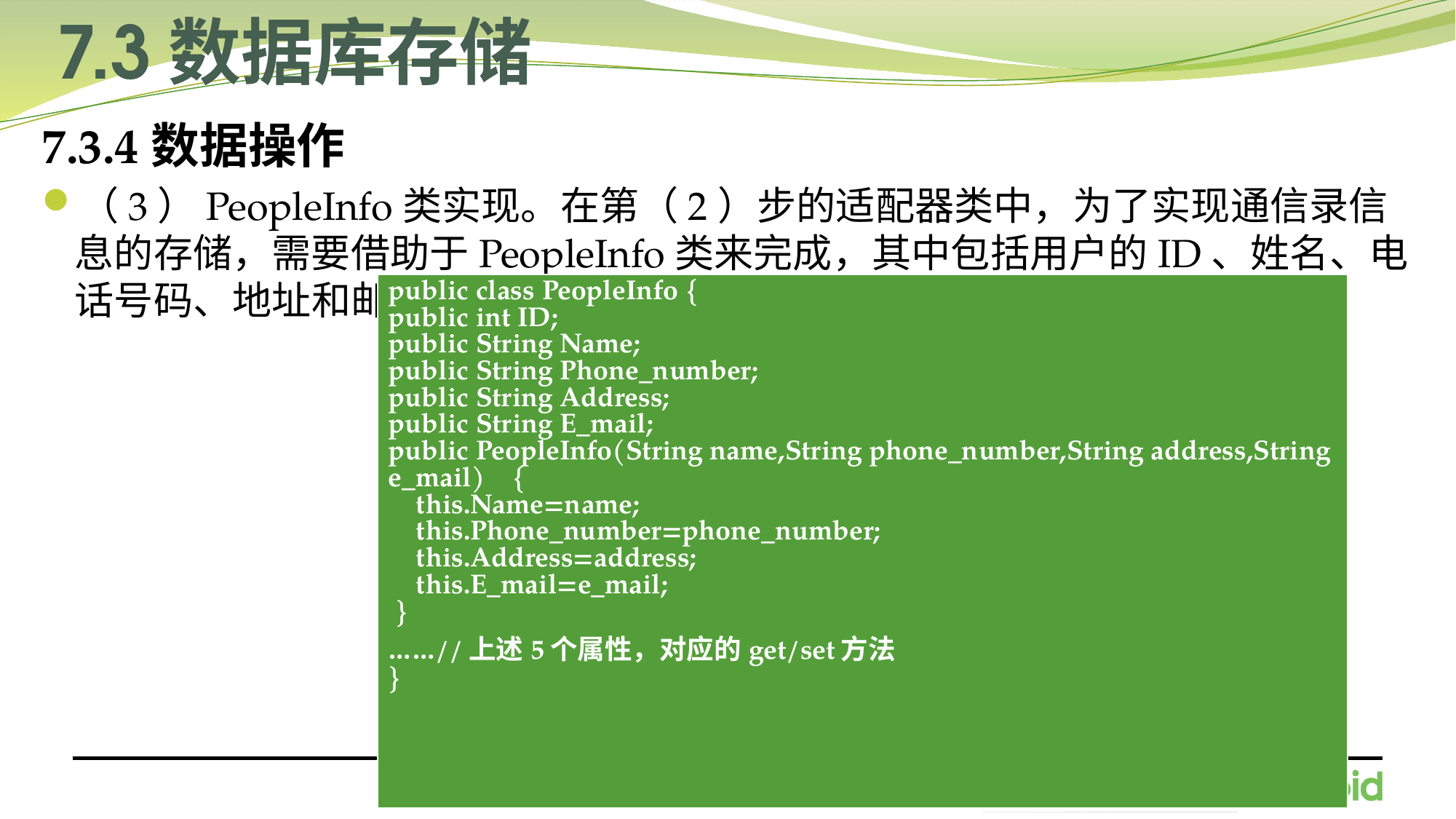

# 7.3数据库存储
7.3.4数据操作
（3）PeopleInfo类实现。在第（2）步的适配器类中，为了实现通信录信息的存储，需要借助于PeopleInfo类来完成，其中包括用户的ID、姓名、电话号码、地址和邮箱。

| public class PeopleInfo { public int ID; public String Name; public String Phone\_number; public String Address; public String E\_mail; public PeopleInfo(String name,String phone\_number,String address,String e\_mail) { this.Name=name; this.Phone\_number=phone\_number; this.Address=address; this.E\_mail=e\_mail; } ……//上述5个属性，对应的get/set方法 } |
| --- |